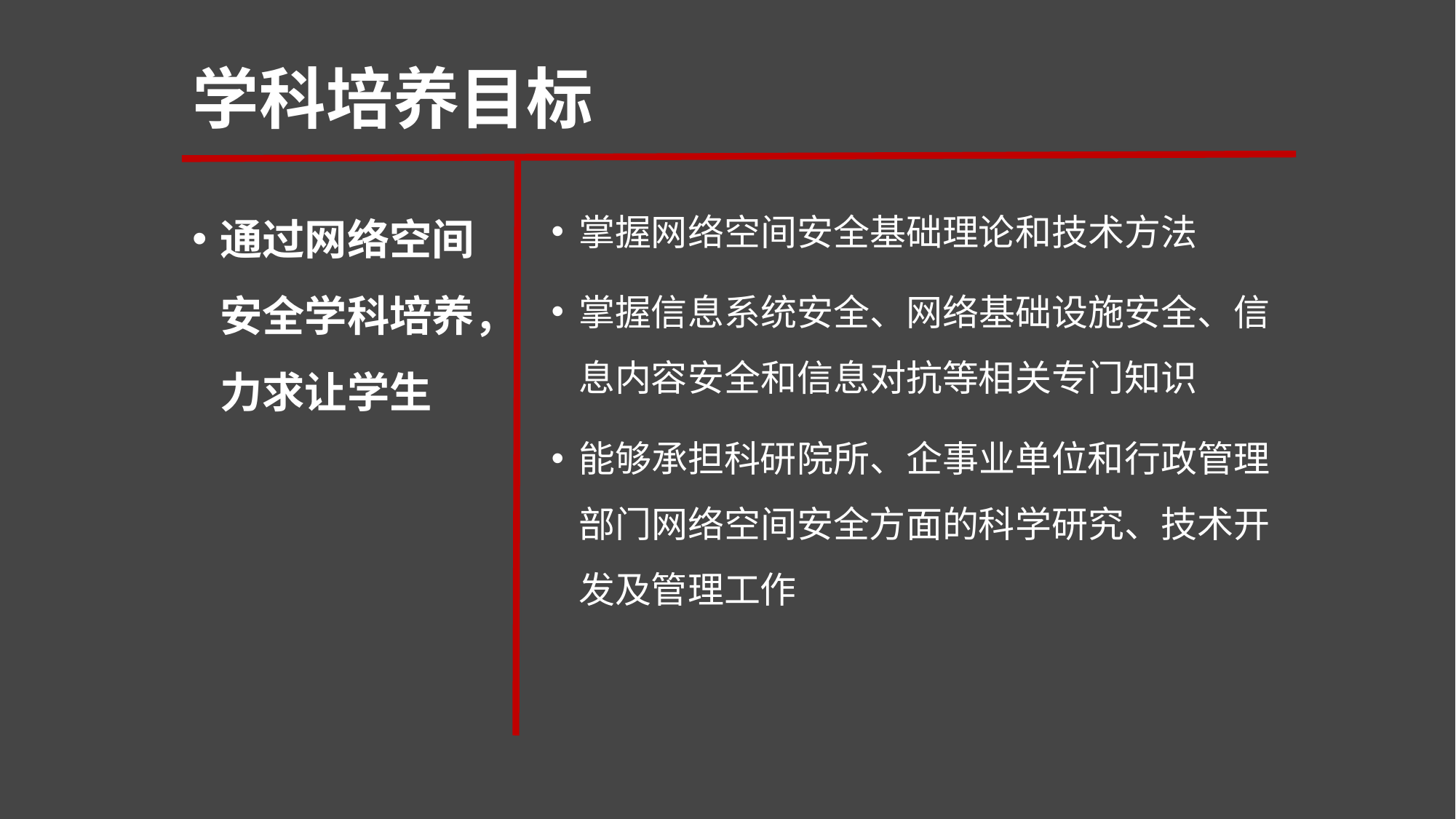

# 学科培养目标
通过网络空间安全学科培养，力求让学生
掌握网络空间安全基础理论和技术方法
掌握信息系统安全、网络基础设施安全、信息内容安全和信息对抗等相关专门知识
能够承担科研院所、企事业单位和行政管理部门网络空间安全方面的科学研究、技术开发及管理工作